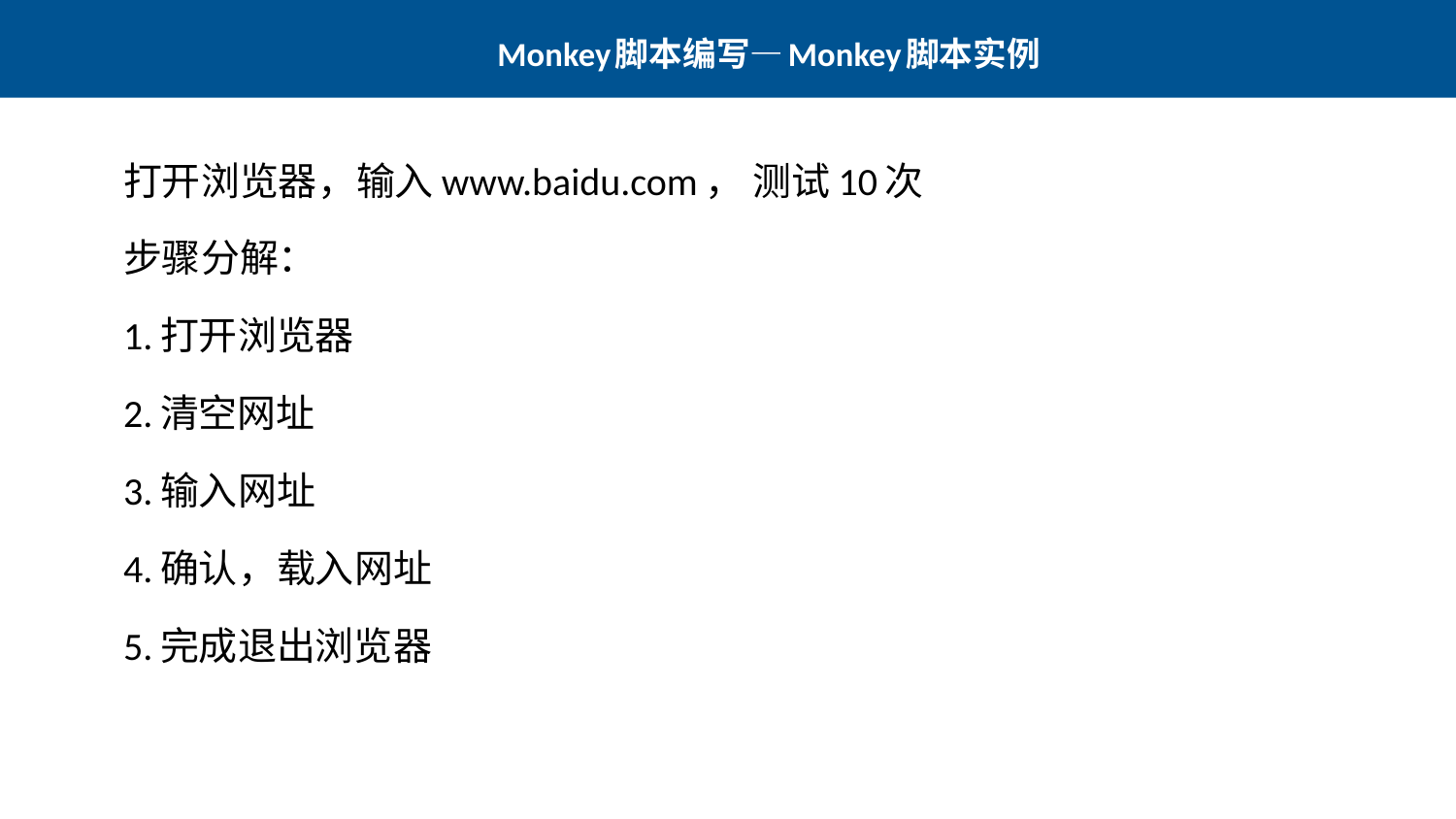

Monkey脚本编写—Monkey脚本实例
打开浏览器，输入www.baidu.com， 测试10次
步骤分解：
1.打开浏览器
2.清空网址
3.输入网址
4.确认，载入网址
5.完成退出浏览器